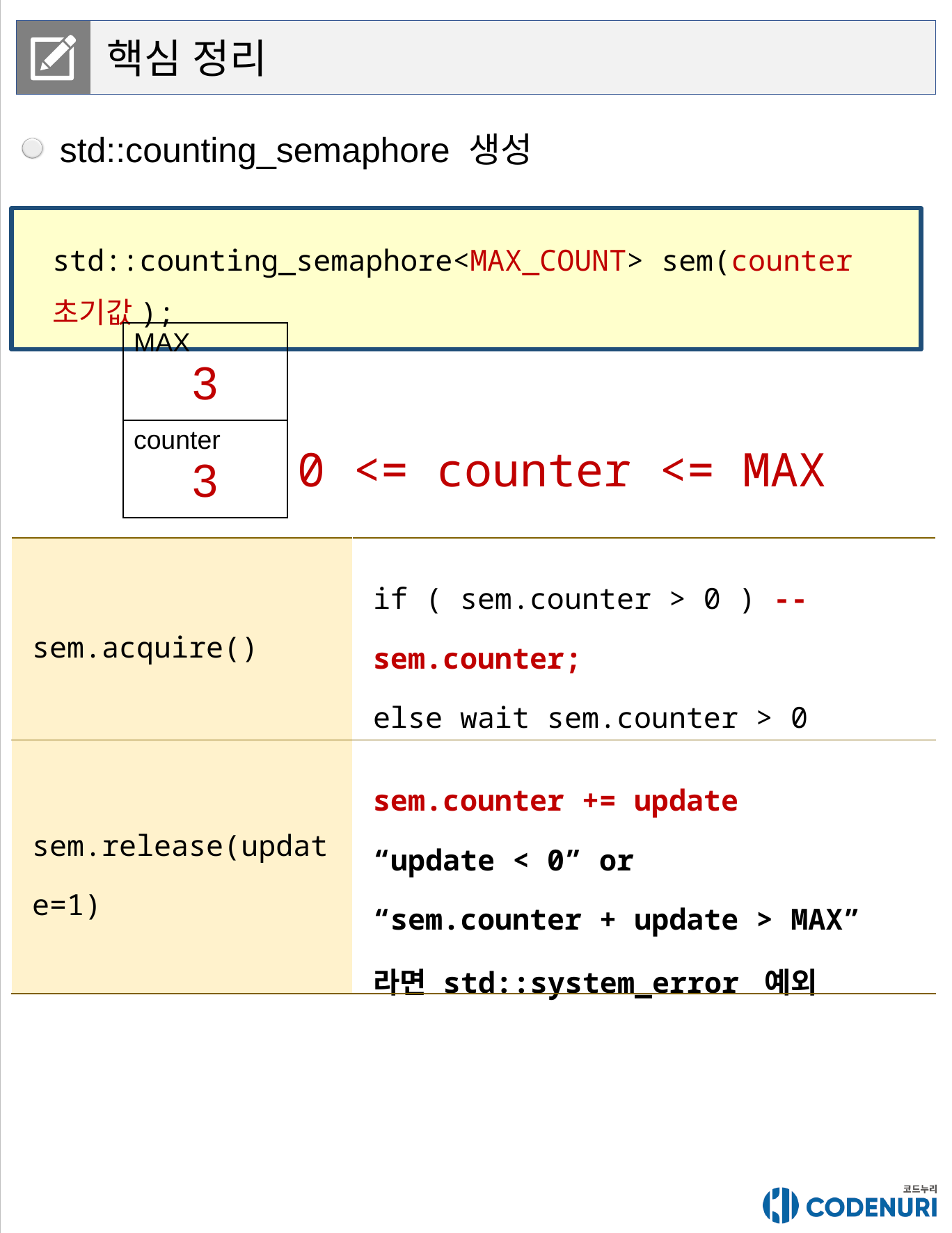

핵심 정리

std::counting_semaphore 생성
std::counting_semaphore<MAX_COUNT> sem(counter 초기값);
| MAX 3 |
| --- |
| counter 3 |
0 <= counter <= MAX
| sem.acquire() | if ( sem.counter > 0 ) --sem.counter; else wait sem.counter > 0 |
| --- | --- |
| sem.release(update=1) | sem.counter += update “update < 0” or “sem.counter + update > MAX” 라면 std::system\_error 예외 |